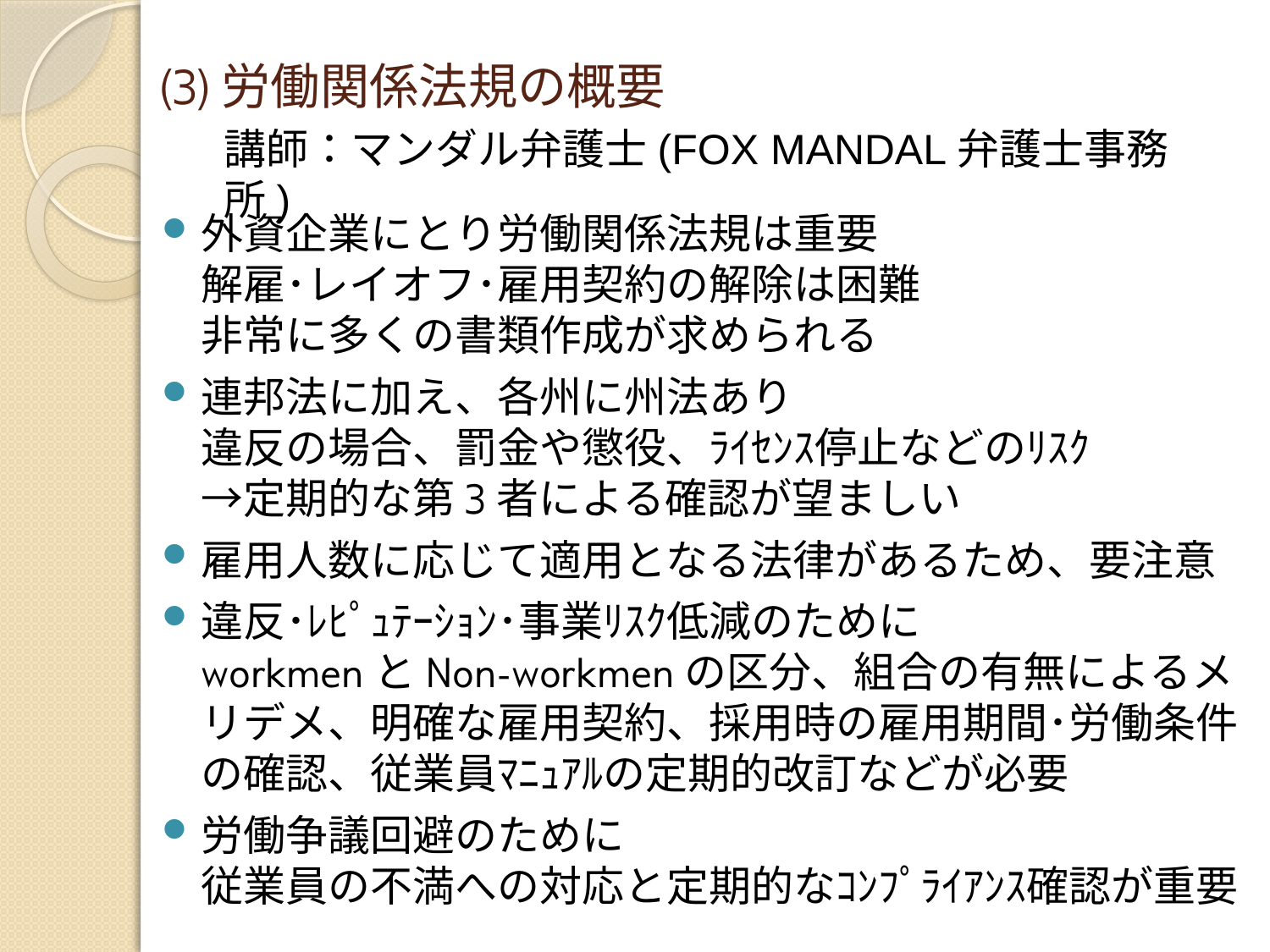

# (3)労働関係法規の概要
講師：マンダル弁護士(FOX MANDAL弁護士事務所)
外資企業にとり労働関係法規は重要
解雇･レイオフ･雇用契約の解除は困難
非常に多くの書類作成が求められる
連邦法に加え、各州に州法あり
違反の場合、罰金や懲役、ﾗｲｾﾝｽ停止などのﾘｽｸ
→定期的な第3者による確認が望ましい
雇用人数に応じて適用となる法律があるため、要注意
違反･ﾚﾋﾟｭﾃｰｼｮﾝ･事業ﾘｽｸ低減のために
workmenとNon-workmenの区分、組合の有無によるメリデメ、明確な雇用契約、採用時の雇用期間･労働条件の確認、従業員ﾏﾆｭｱﾙの定期的改訂などが必要
労働争議回避のために
従業員の不満への対応と定期的なｺﾝﾌﾟﾗｲｱﾝｽ確認が重要